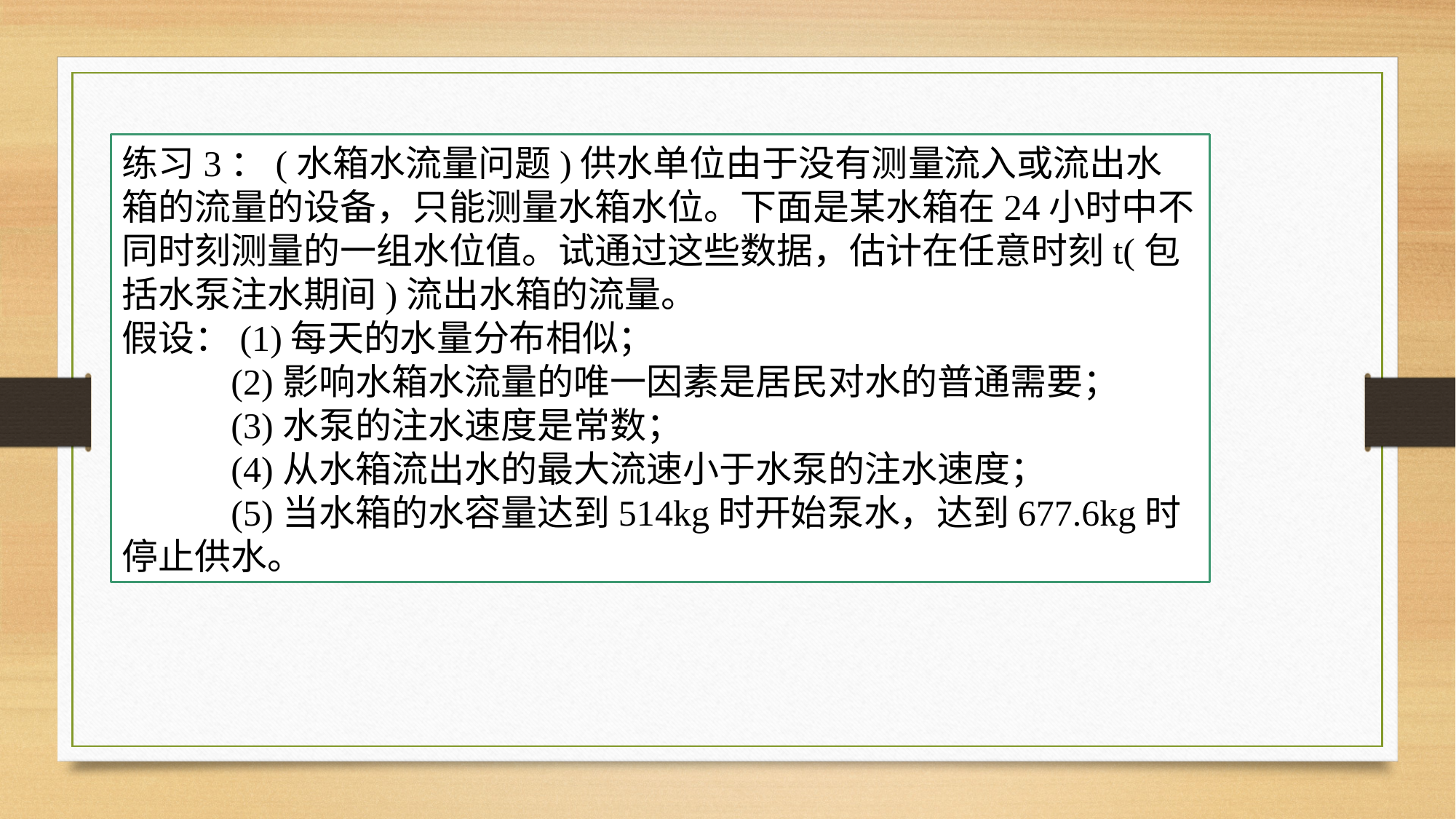

练习3：(水箱水流量问题)供水单位由于没有测量流入或流出水箱的流量的设备，只能测量水箱水位。下面是某水箱在24小时中不同时刻测量的一组水位值。试通过这些数据，估计在任意时刻t(包括水泵注水期间)流出水箱的流量。
假设：(1)每天的水量分布相似；
            (2)影响水箱水流量的唯一因素是居民对水的普通需要；
            (3)水泵的注水速度是常数；
            (4)从水箱流出水的最大流速小于水泵的注水速度；
            (5)当水箱的水容量达到514kg时开始泵水，达到677.6kg时停止供水。